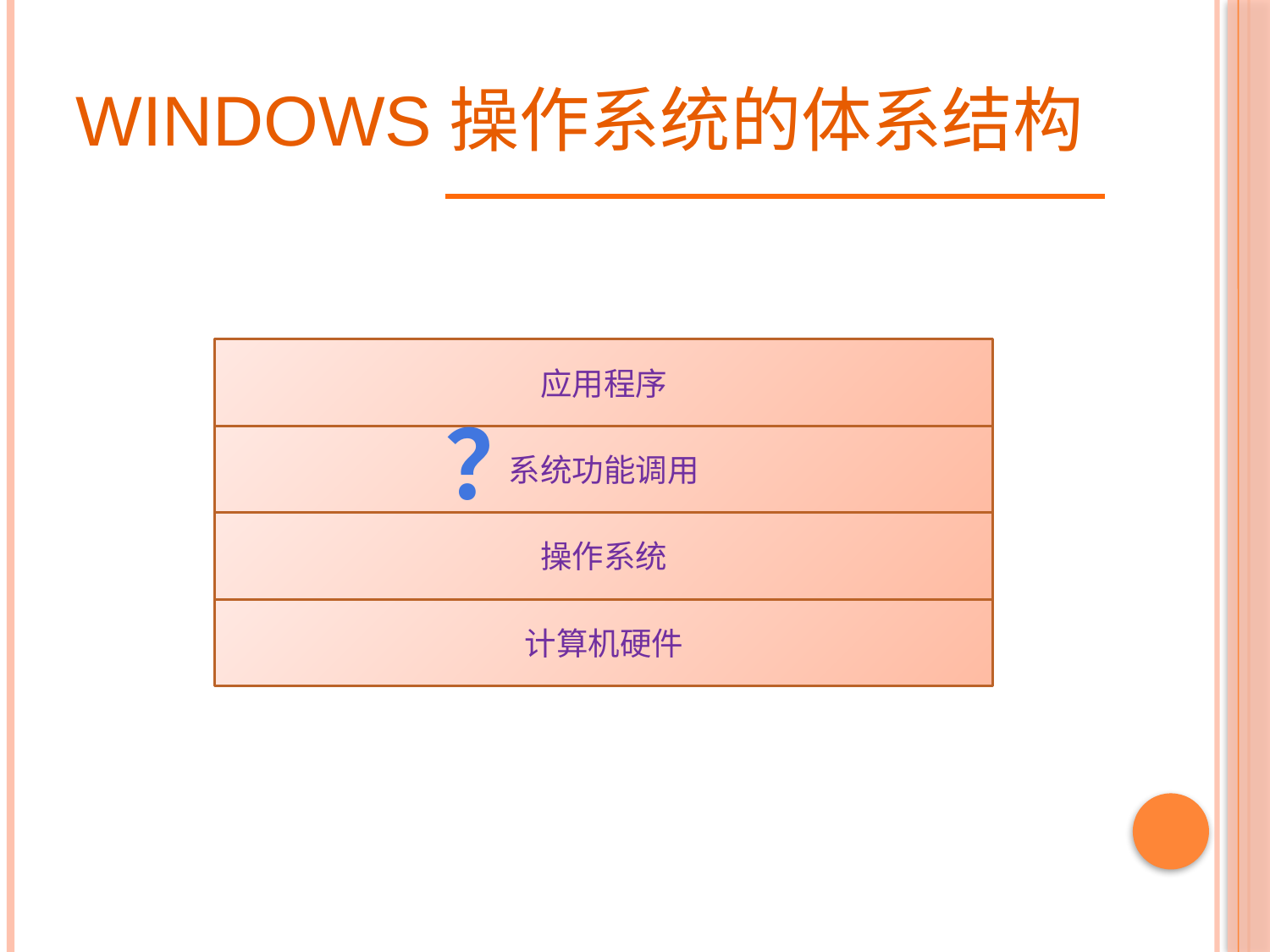

# Windows操作系统的体系结构
应用程序
？
系统功能调用
操作系统
计算机硬件